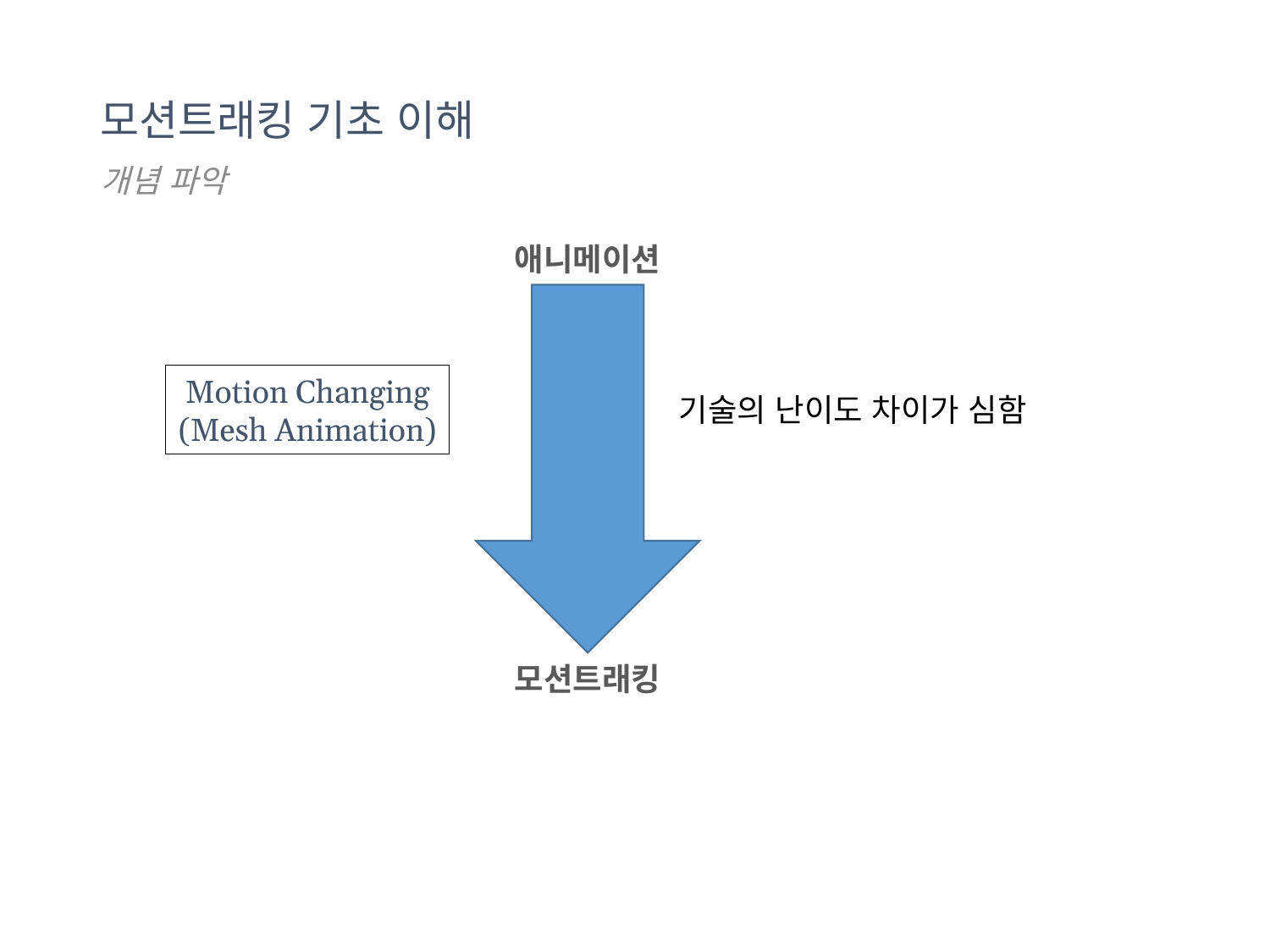

모션트래킹 기초 이해
개념 파악
애니메이션

Motion Changing
(Mesh Animation)
기술의 난이도 차이가 심함
모션트래킹